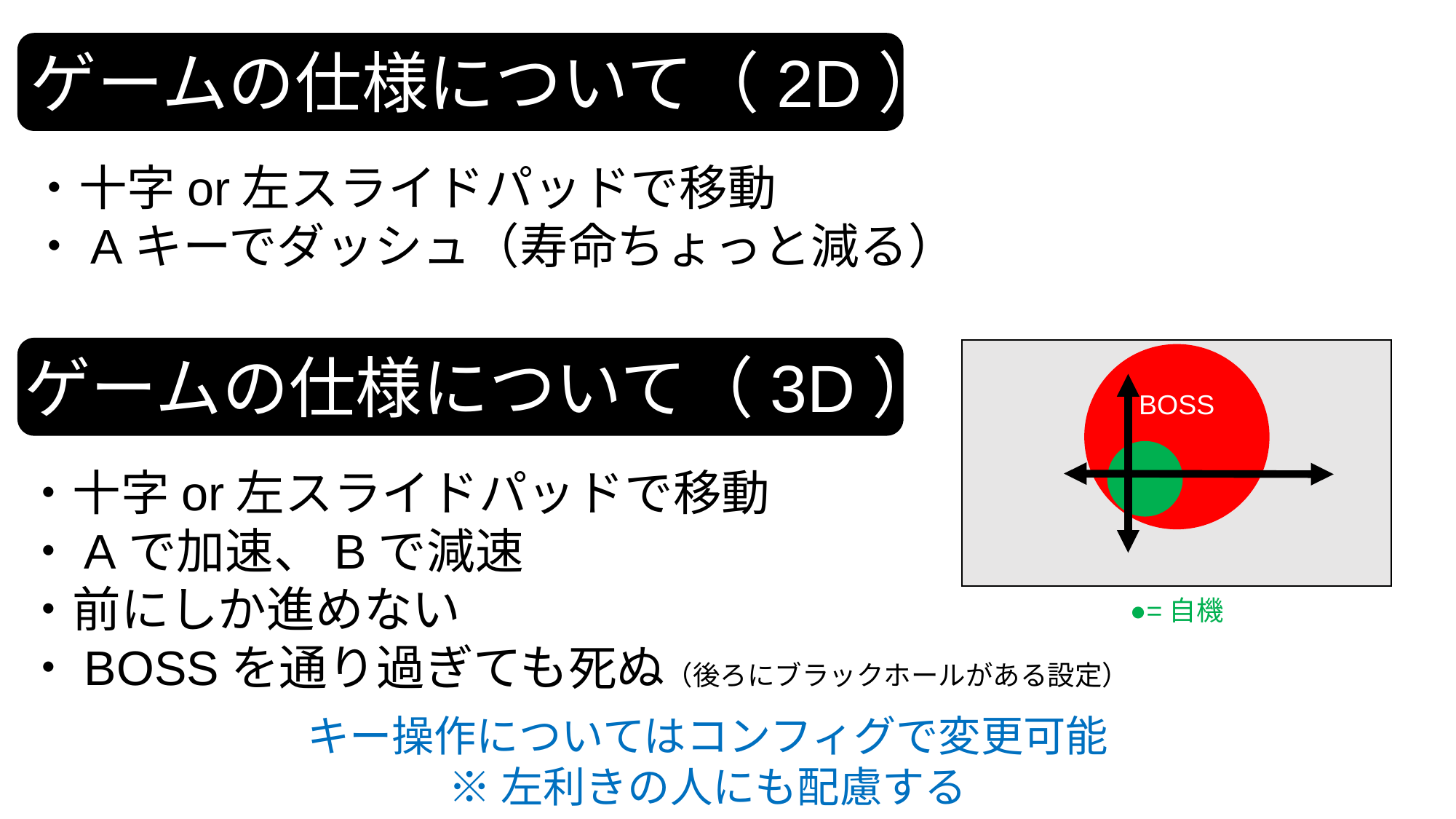

ゲームの仕様について（2D）

・十字or左スライドパッドで移動
・Aキーでダッシュ（寿命ちょっと減る）

ゲームの仕様について（3D）

・十字or左スライドパッドで移動
・Aで加速、Bで減速
・前にしか進めない
・BOSSを通り過ぎても死ぬ（後ろにブラックホールがある設定）

BOSS

●=自機
キー操作についてはコンフィグで変更可能
※左利きの人にも配慮する